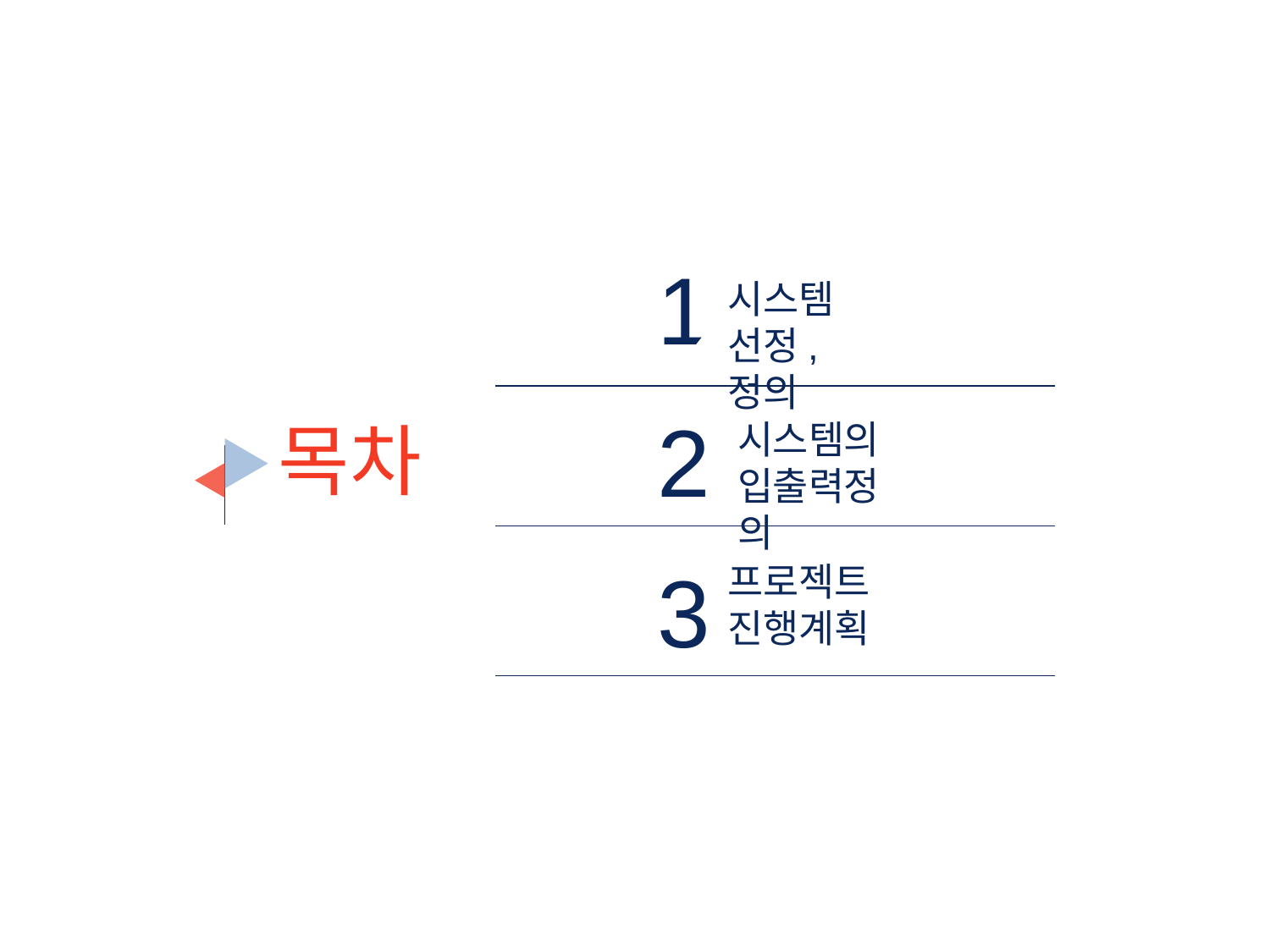

1

시스템
선정,정의
2
목차
시스템의
입출력정의

3

프로젝트
진행계획
2